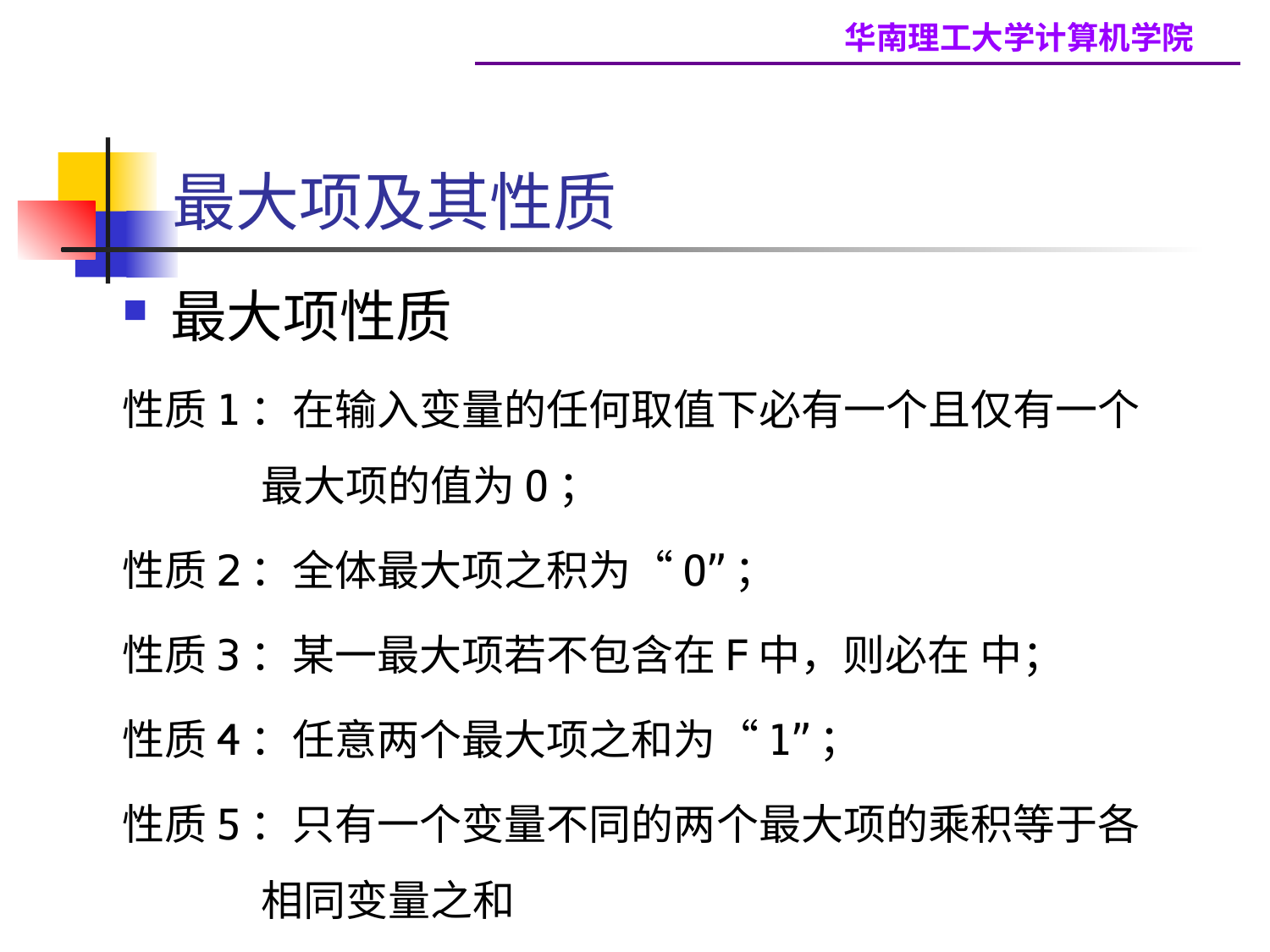

# 最大项及其性质
最大项性质
性质1：在输入变量的任何取值下必有一个且仅有一个最大项的值为0；
性质2：全体最大项之积为“0”；
性质3：某一最大项若不包含在F中，则必在 中；
性质4：任意两个最大项之和为“1”；
性质5：只有一个变量不同的两个最大项的乘积等于各相同变量之和